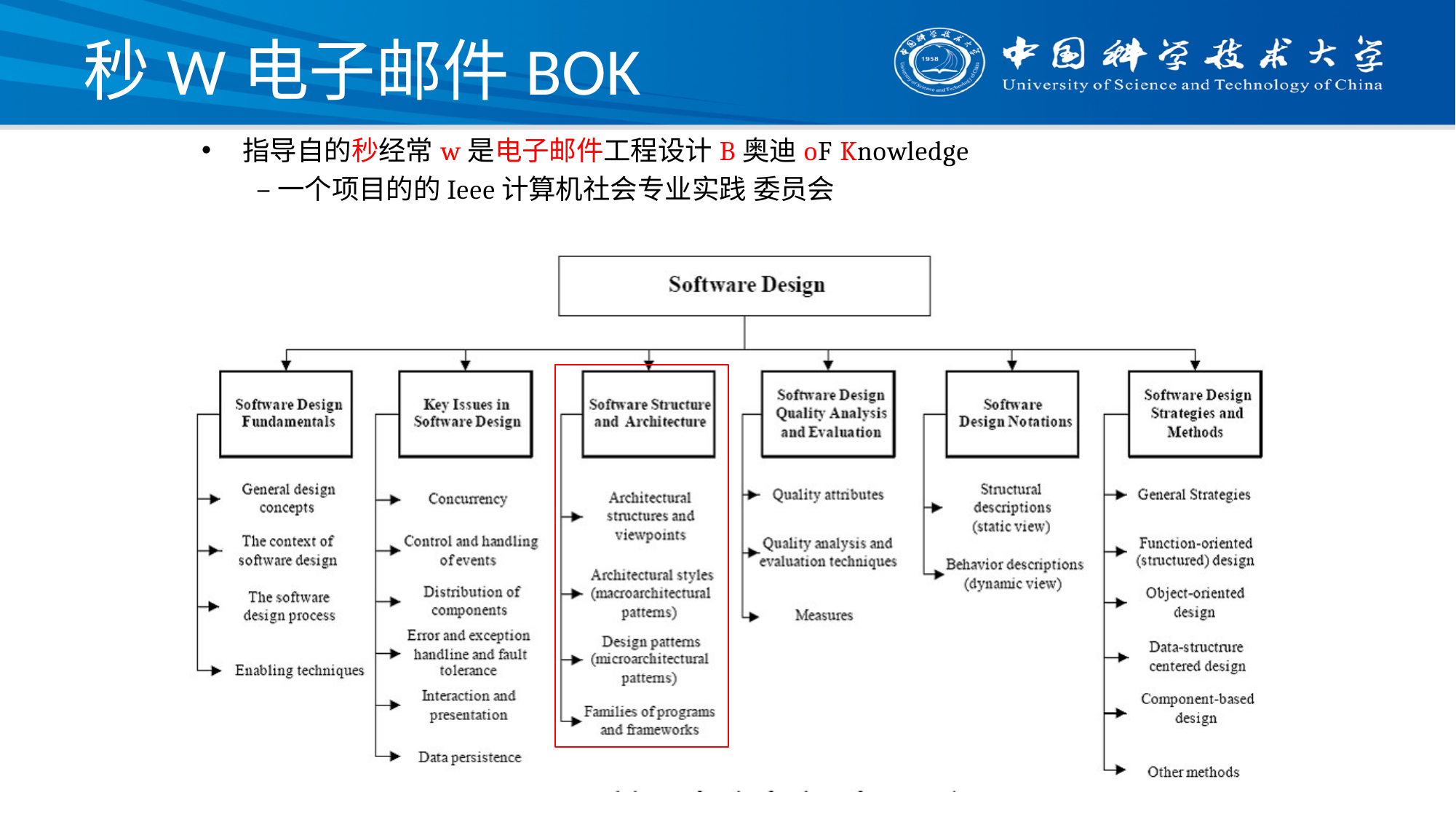

可靠智能&可 伸缩 系统
# 秒W电子邮件BOK
指导自的秒经常w是电子邮件工程设计B奥迪oF Knowledge
–一个项目的的Ieee计算机社会专业实践 委员会